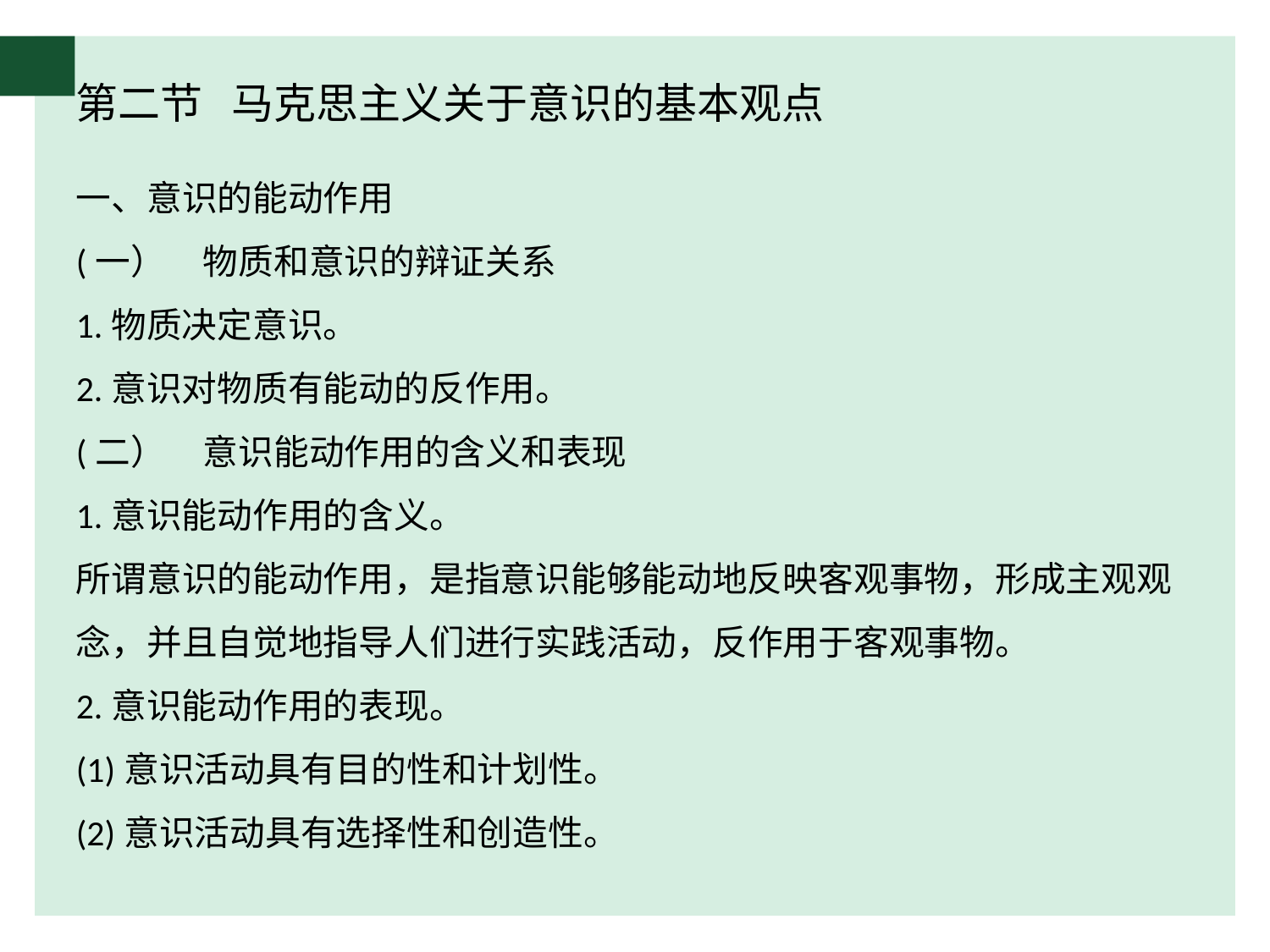

# 第二节   马克思主义关于意识的基本观点
一、意识的能动作用
(一）	物质和意识的辩证关系
1.物质决定意识。
2.意识对物质有能动的反作用。
(二）	意识能动作用的含义和表现
1.意识能动作用的含义。
所谓意识的能动作用，是指意识能够能动地反映客观事物，形成主观观念，并且自觉地指导人们进行实践活动，反作用于客观事物。
2.意识能动作用的表现。
(1)意识活动具有目的性和计划性。
(2)意识活动具有选择性和创造性。